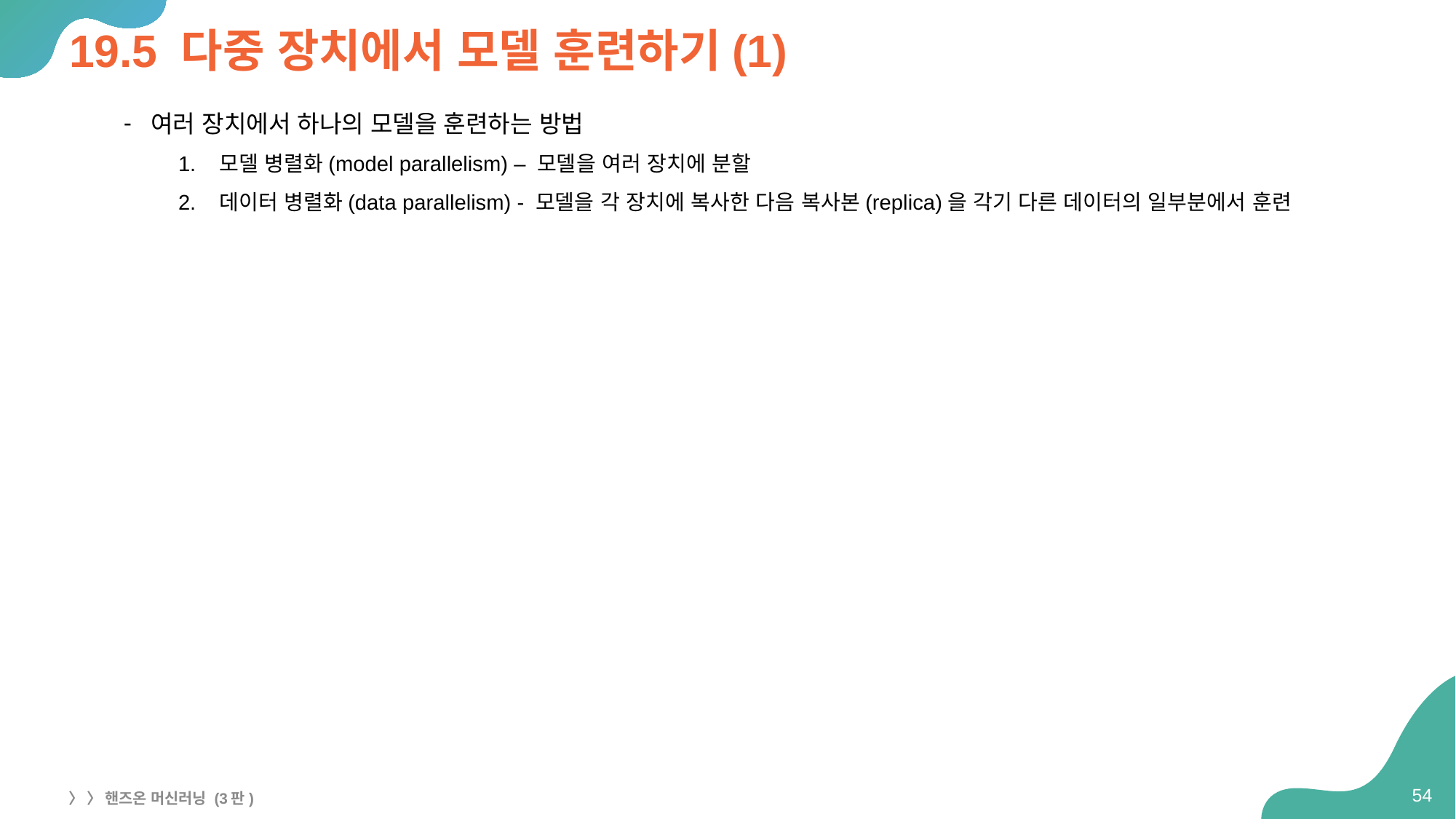

# 19.5 다중 장치에서 모델 훈련하기(1)
여러 장치에서 하나의 모델을 훈련하는 방법
모델 병렬화(model parallelism) – 모델을 여러 장치에 분할
데이터 병렬화(data parallelism) - 모델을 각 장치에 복사한 다음 복사본(replica)을 각기 다른 데이터의 일부분에서 훈련
54
〉 〉 핸즈온 머신러닝 (3판)